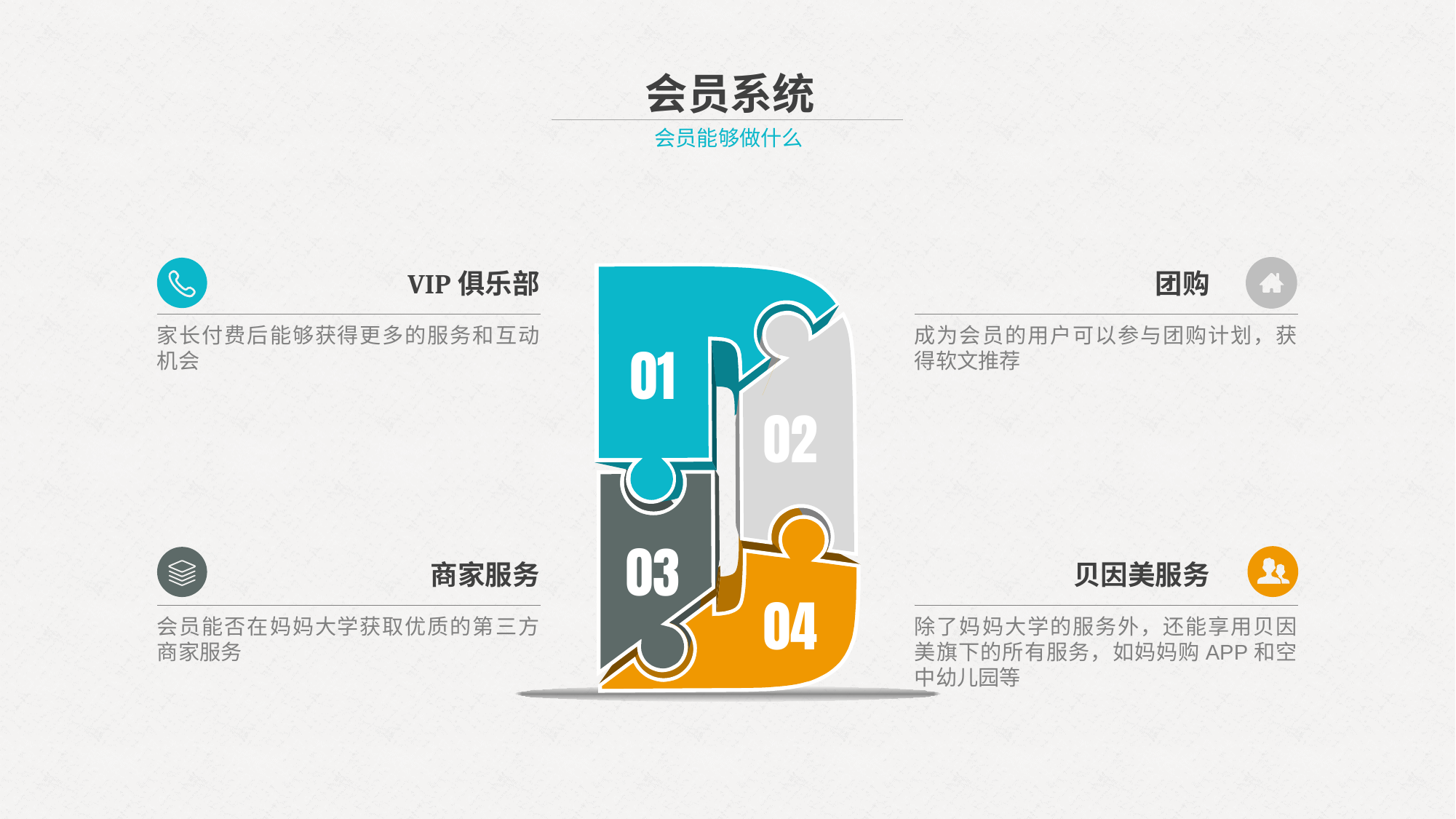

会员系统
会员能够做什么

01

02

03

04

VIP俱乐部
团购
家长付费后能够获得更多的服务和互动机会
成为会员的用户可以参与团购计划，获得软文推荐

商家服务
贝因美服务
会员能否在妈妈大学获取优质的第三方商家服务
除了妈妈大学的服务外，还能享用贝因美旗下的所有服务，如妈妈购APP和空中幼儿园等